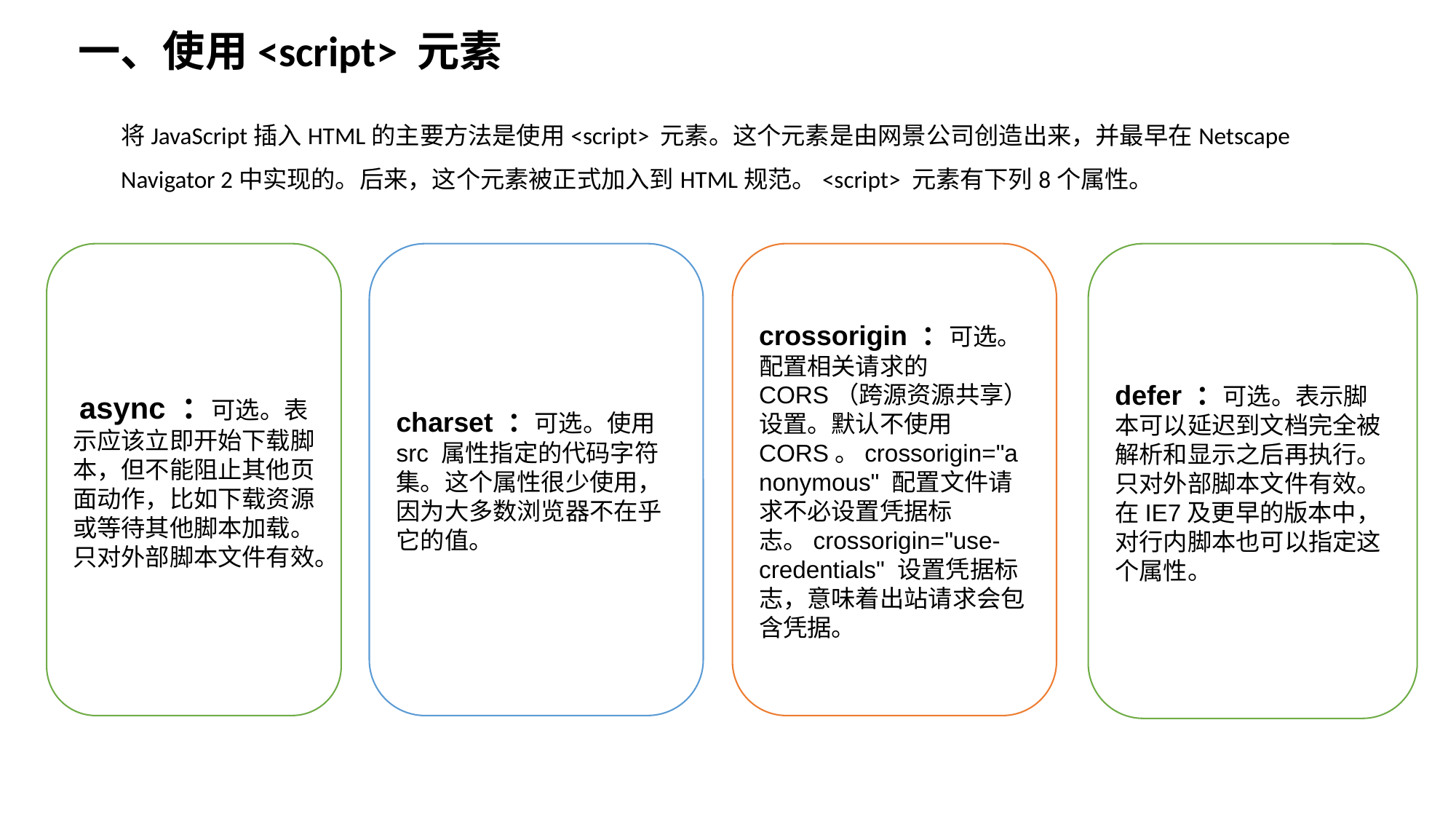

一、使用<script> 元素
将JavaScript插入HTML的主要方法是使用<script> 元素。这个元素是由网景公司创造出来，并最早在Netscape Navigator 2中实现的。后来，这个元素被正式加入到HTML规范。<script> 元素有下列8个属性。
async ：可选。表示应该立即开始下载脚本，但不能阻止其他页面动作，比如下载资源或等待其他脚本加载。只对外部脚本文件有效。
charset ：可选。使用src 属性指定的代码字符集。这个属性很少使用，因为大多数浏览器不在乎它的值。
crossorigin ：可选。配置相关请求的CORS（跨源资源共享）设置。默认不使用CORS。crossorigin="anonymous" 配置文件请求不必设置凭据标志。crossorigin="use-credentials" 设置凭据标志，意味着出站请求会包含凭据。
defer ：可选。表示脚本可以延迟到文档完全被解析和显示之后再执行。只对外部脚本文件有效。在IE7及更早的版本中，对行内脚本也可以指定这个属性。